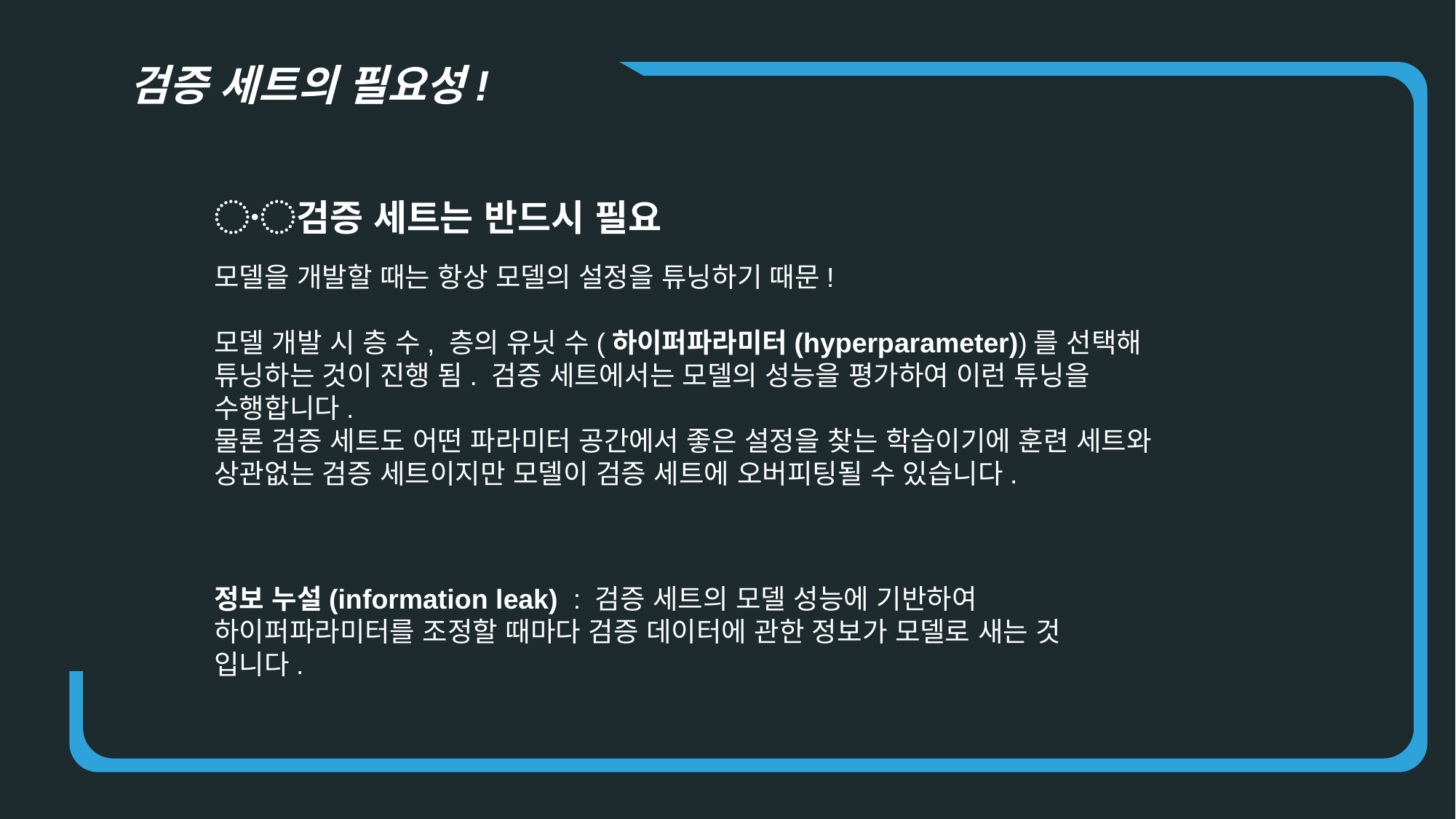

검증 세트의 필요성!

〮검증 세트는 반드시 필요

모델을 개발할 때는 항상 모델의 설정을 튜닝하기 때문!

모델 개발 시 층 수, 층의 유닛 수(하이퍼파라미터(hyperparameter))를 선택해 튜닝하는 것이 진행 됨. 검증 세트에서는 모델의 성능을 평가하여 이런 튜닝을 수행합니다.
물론 검증 세트도 어떤 파라미터 공간에서 좋은 설정을 찾는 학습이기에 훈련 세트와 상관없는 검증 세트이지만 모델이 검증 세트에 오버피팅될 수 있습니다.

정보 누설(information leak)  : 검증 세트의 모델 성능에 기반하여 하이퍼파라미터를 조정할 때마다 검증 데이터에 관한 정보가 모델로 새는 것 입니다.